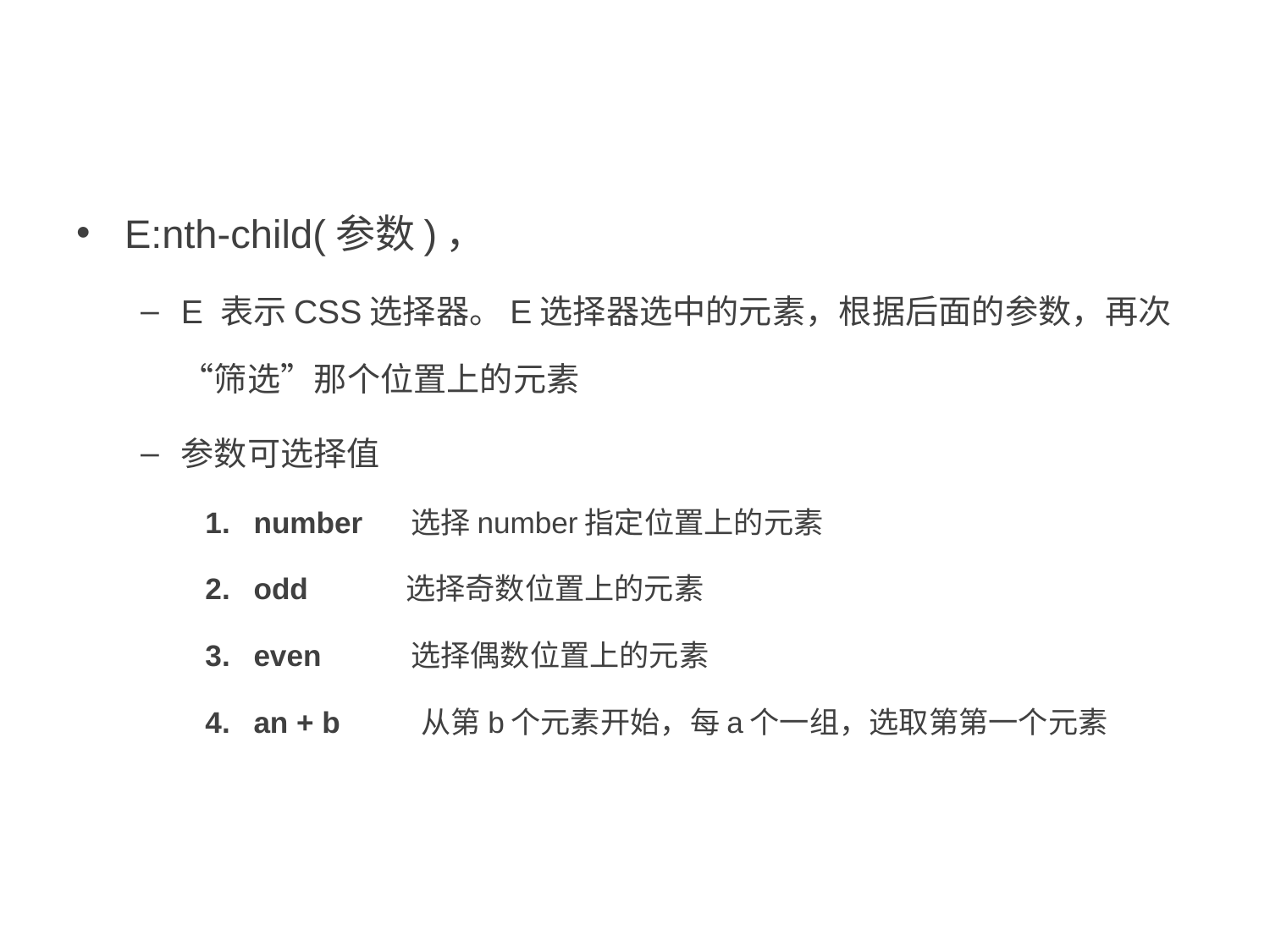

#
E:nth-child(参数)，
E 表示CSS选择器。E选择器选中的元素，根据后面的参数，再次“筛选”那个位置上的元素
参数可选择值
number     选择number指定位置上的元素
odd           选择奇数位置上的元素
even          选择偶数位置上的元素
an + b         从第b个元素开始，每a个一组，选取第第一个元素